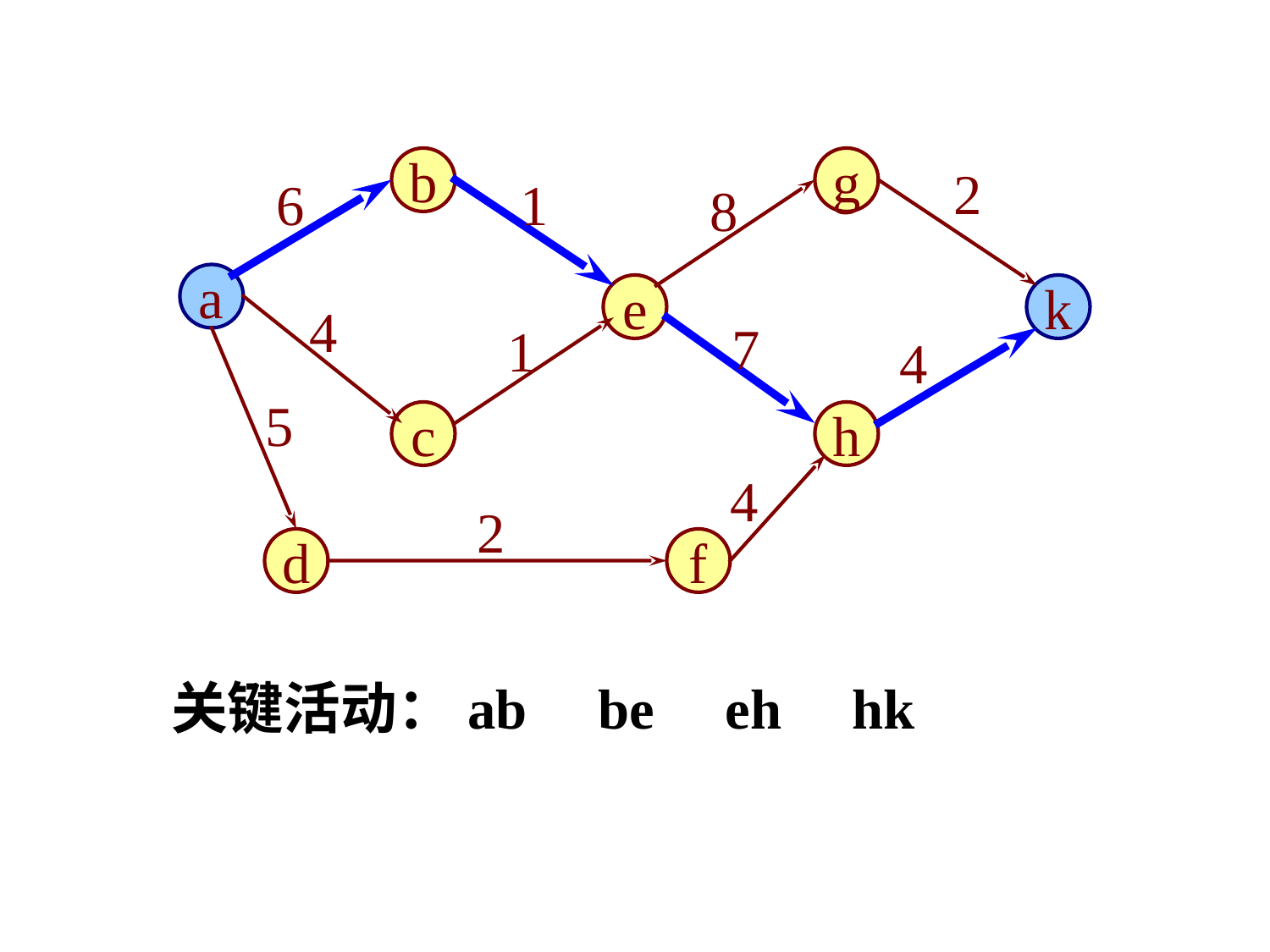

b
g
2
6
1
8

a
e
k
4

7
1

4

5
c
h

4
2
d
f

关键活动：ab     be     eh     hk